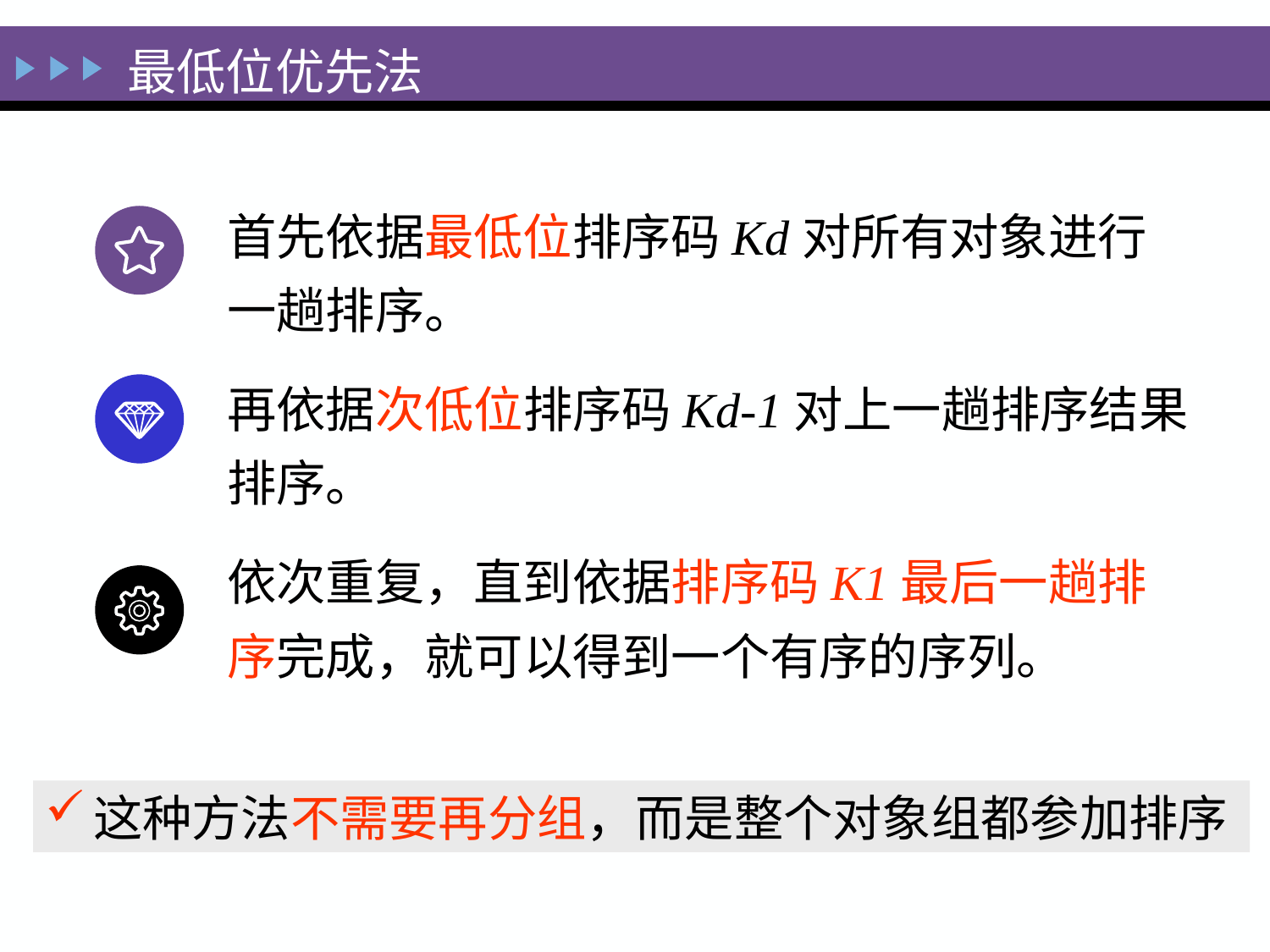

最低位优先法
首先依据最低位排序码Kd对所有对象进行一趟排序。
再依据次低位排序码Kd-1对上一趟排序结果排序。
依次重复，直到依据排序码K1最后一趟排序完成，就可以得到一个有序的序列。

这种方法不需要再分组，而是整个对象组都参加排序